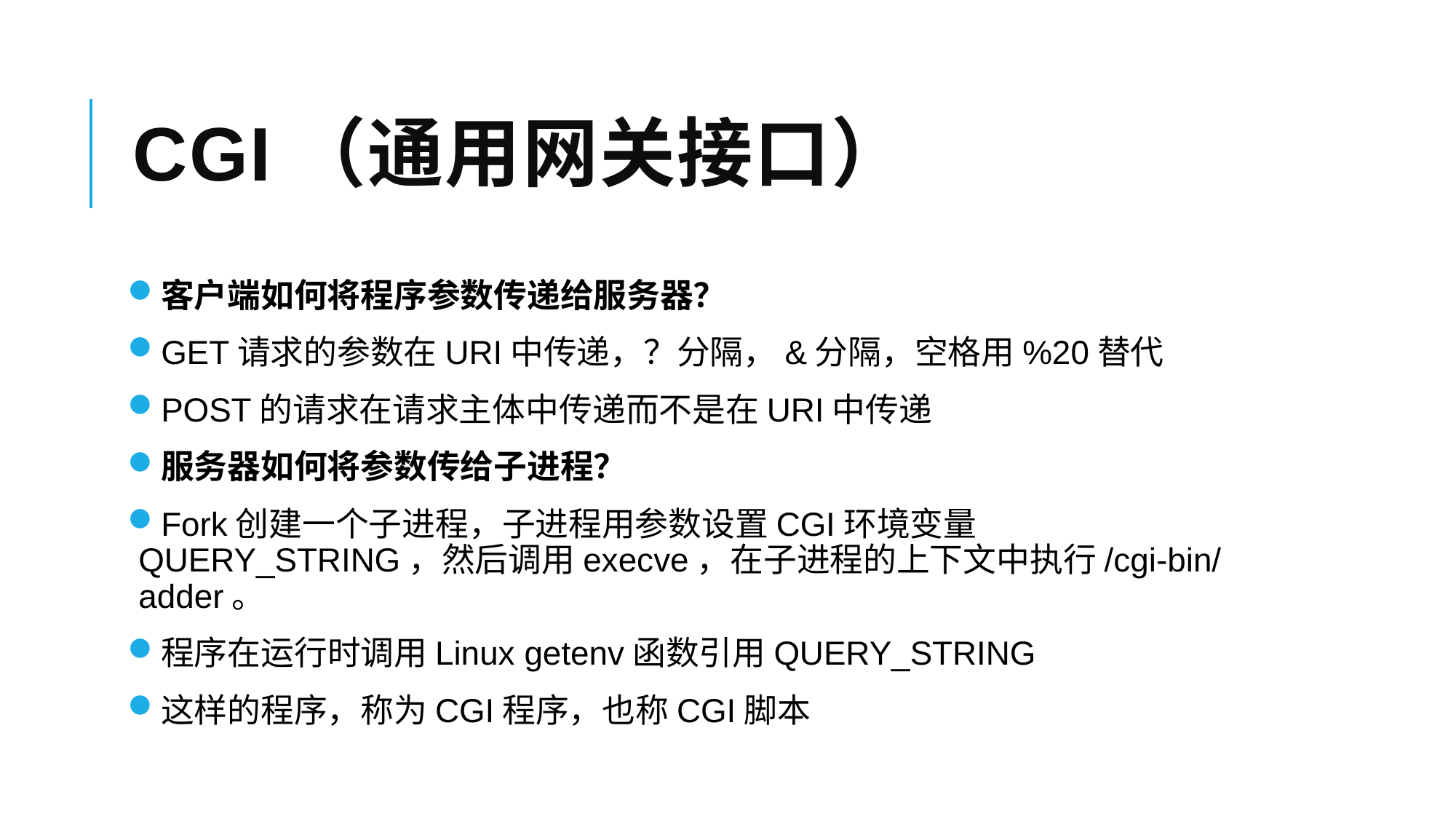

# CGI（通用网关接口）
客户端如何将程序参数传递给服务器？
GET请求的参数在URI中传递，？分隔，&分隔，空格用%20替代
POST的请求在请求主体中传递而不是在URI中传递
服务器如何将参数传给子进程？
Fork创建一个子进程，子进程用参数设置CGI环境变量QUERY_STRING，然后调用execve，在子进程的上下文中执行/cgi-bin/adder。
程序在运行时调用Linux getenv函数引用QUERY_STRING
这样的程序，称为CGI程序，也称CGI脚本